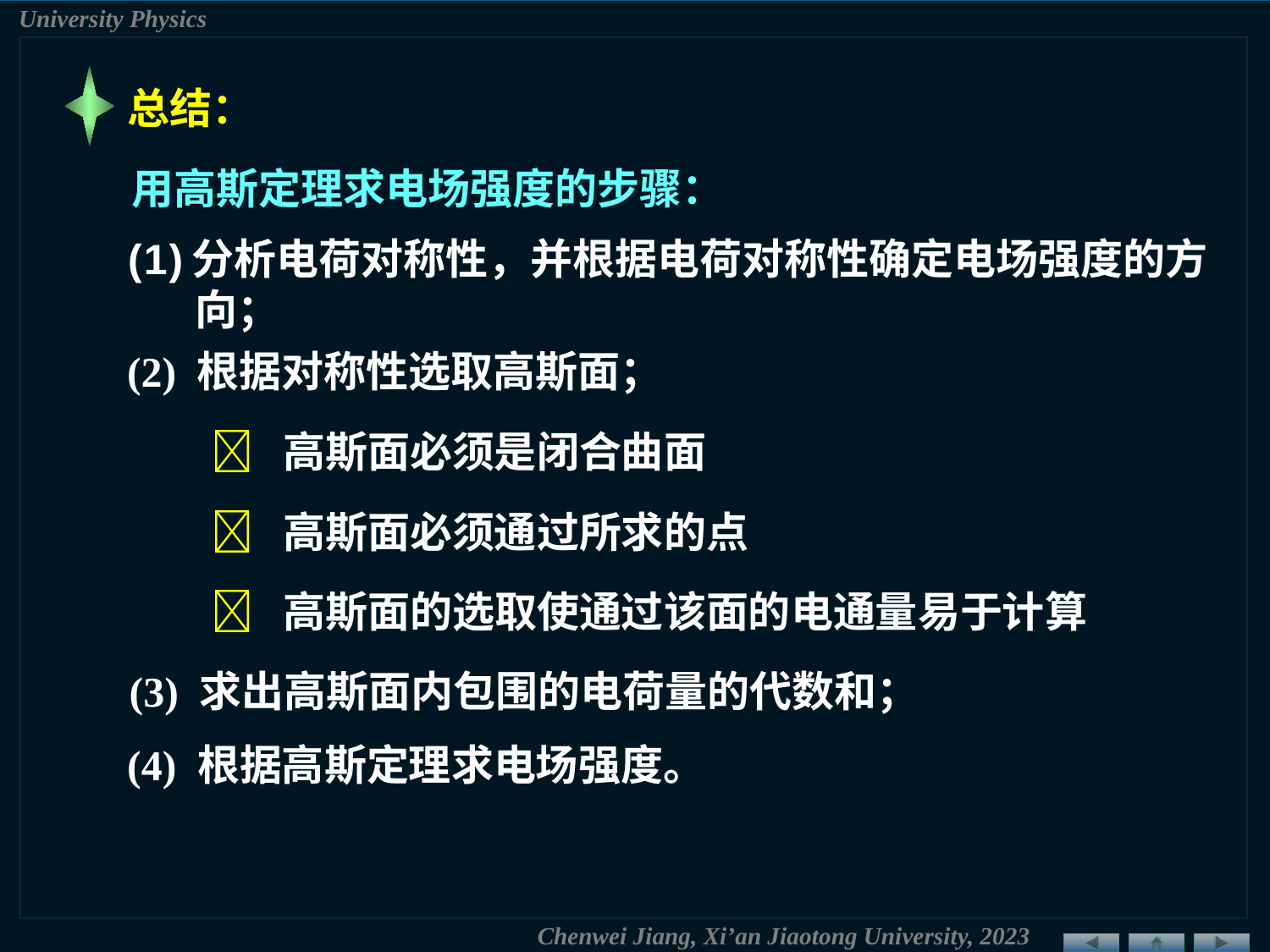

总结：
用高斯定理求电场强度的步骤：
分析电荷对称性，并根据电荷对称性确定电场强度的方
      向；
(2) 根据对称性选取高斯面；
∗  高斯面必须是闭合曲面
∗  高斯面必须通过所求的点
∗  高斯面的选取使通过该面的电通量易于计算
(3) 求出高斯面内包围的电荷量的代数和；
(4) 根据高斯定理求电场强度。